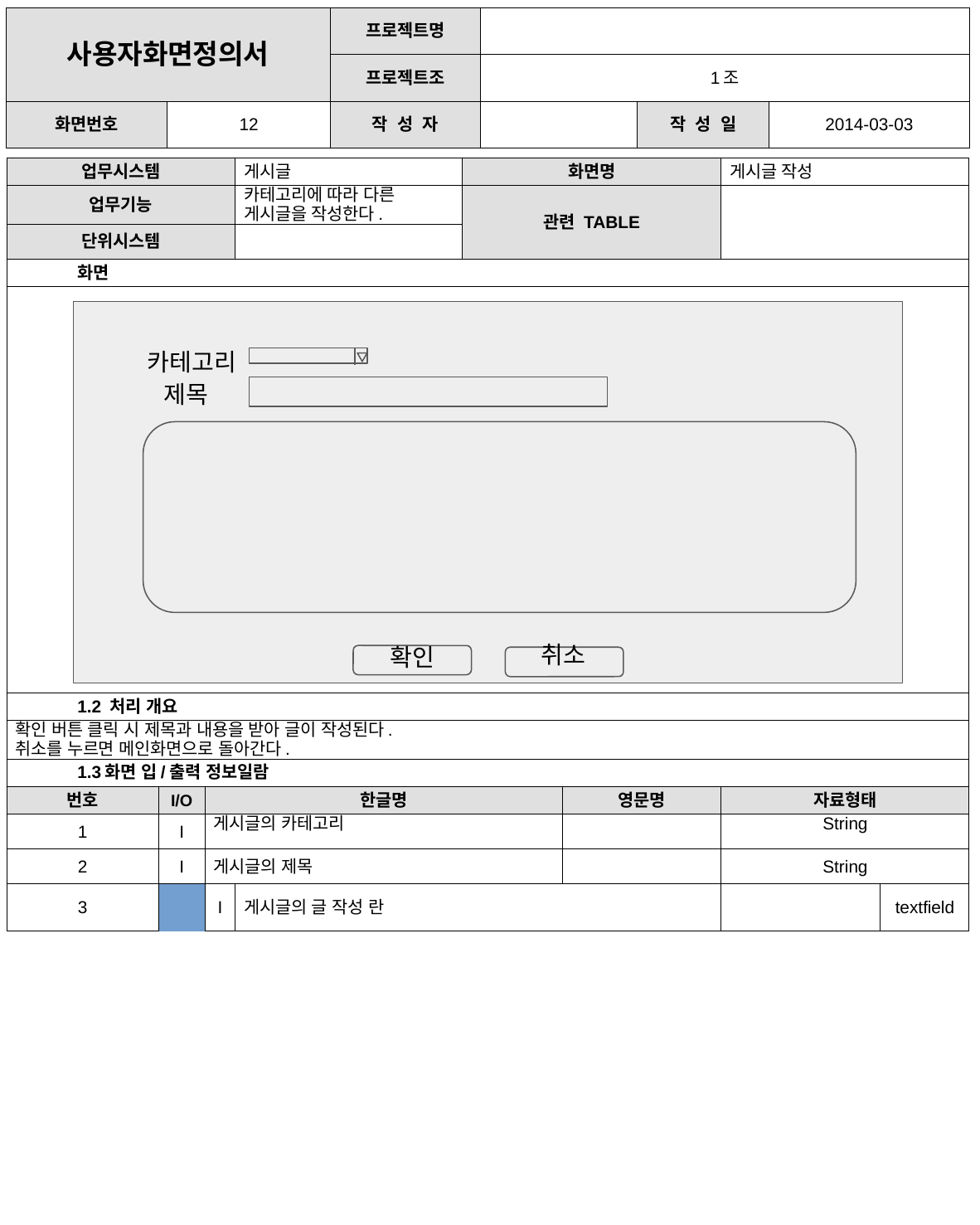

| 사용자화면정의서 |  | 프로젝트명 |  |  |  |
| --- | --- | --- | --- | --- | --- |
|  |  | 프로젝트조 | 1조 |  |  |
| 화면번호 | 12 | 작 성 자 |  | 작 성 일 | 2014-03-03 |
| 업무시스템 |  |  |  | 게시글 | 화면명 |  | 게시글 작성 |  |
| --- | --- | --- | --- | --- | --- | --- | --- | --- |
| 업무기능 |  |  |  | 카테고리에 따라 다른 게시글을 작성한다. | 관련 TABLE |  |  |  |
| 단위시스템 |  |  |  |  |  |  |  |  |
| 화면 |  |  |  |  |  |  |  |  |
|  |  |  |  |  |  |  |  |  |
| 1.2 처리 개요 |  |  |  |  |  |  |  |  |
| 확인 버튼 클릭 시 제목과 내용을 받아 글이 작성된다. 취소를 누르면 메인화면으로 돌아간다. |  |  |  |  |  |  |  |  |
| 1.3화면 입/출력 정보일람 |  |  |  |  |  |  |  |  |
| 번호 |  | I/O | 한글명 |  |  | 영문명 | 자료형태 |  |
| 1 |  | I | 게시글의 카테고리 |  |  |  | String |  |
| 2 |  | I | 게시글의 제목 |  |  |  | String |  |
| 3 |  | I | 게시글의 글 작성 란 |  |  |  | textfield |  |

카테고리

제목

확인

취소